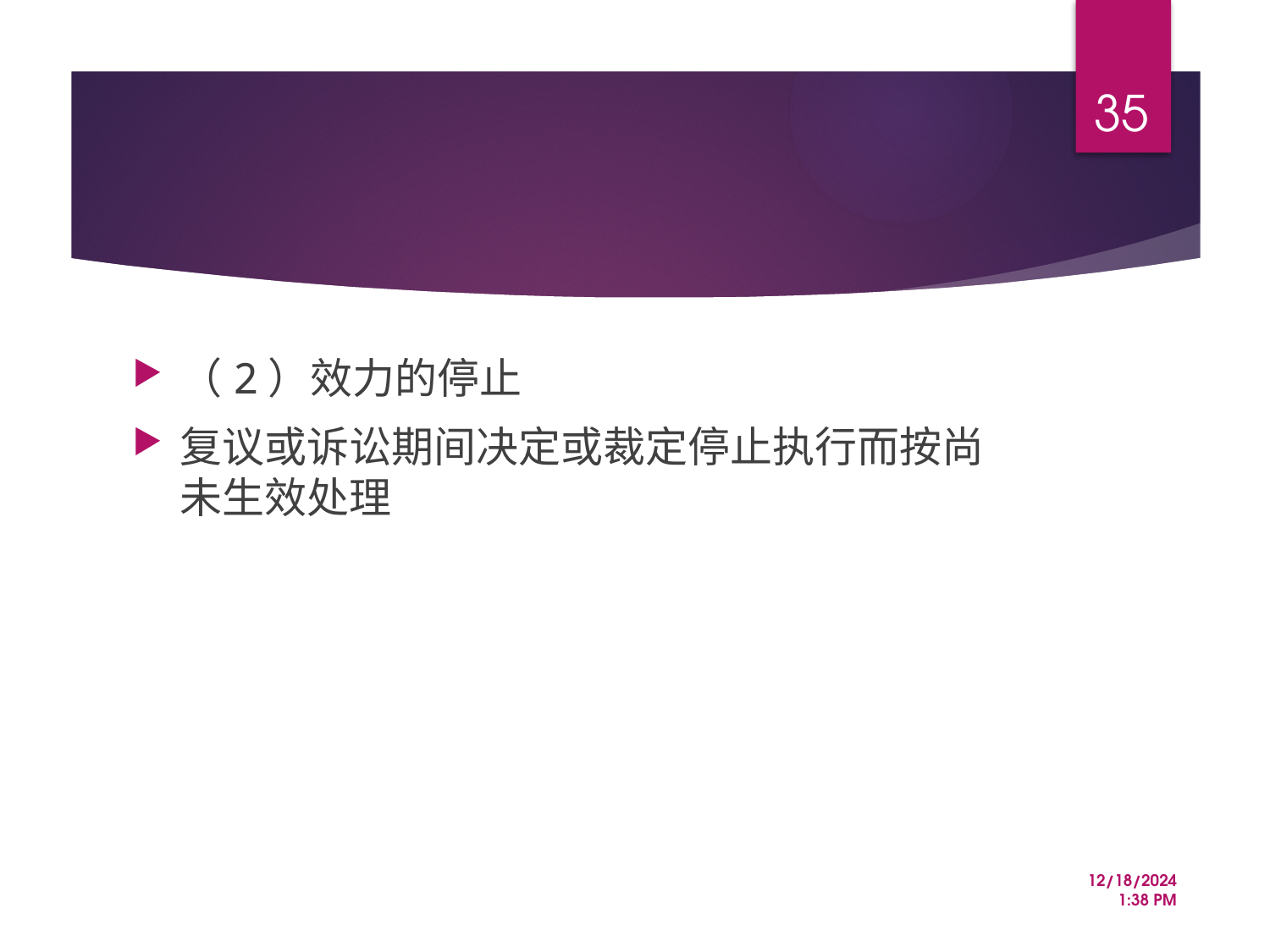

35
#
（2）效力的停止
复议或诉讼期间决定或裁定停止执行而按尚未生效处理

12/18/2024 1:38 PM